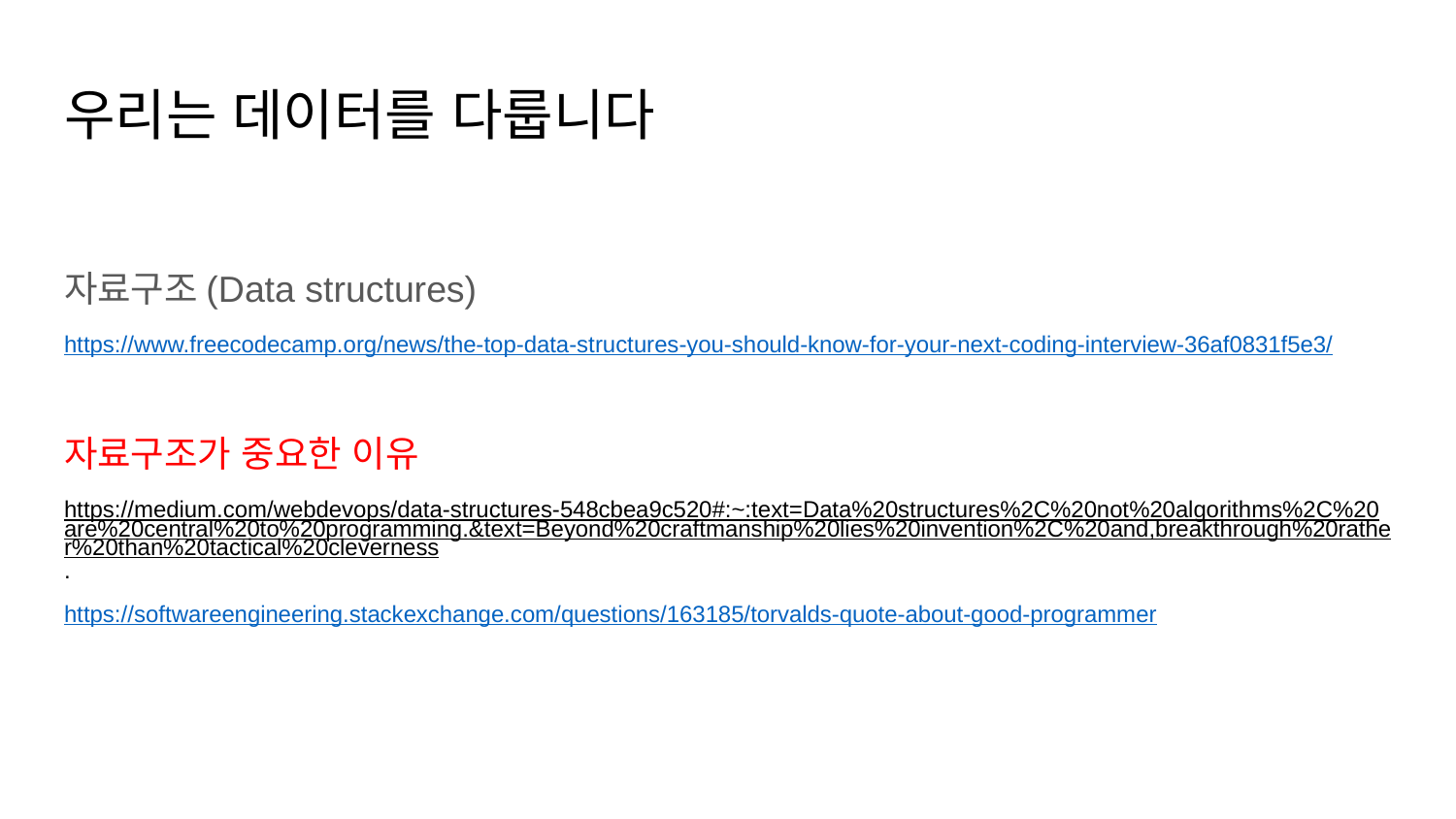

# 우리는 데이터를 다룹니다

자료구조(Data structures)
https://www.freecodecamp.org/news/the-top-data-structures-you-should-know-for-your-next-coding-interview-36af0831f5e3/

자료구조가 중요한 이유
https://medium.com/webdevops/data-structures-548cbea9c520#:~:text=Data%20structures%2C%20not%20algorithms%2C%20are%20central%20to%20programming.&text=Beyond%20craftmanship%20lies%20invention%2C%20and,breakthrough%20rather%20than%20tactical%20cleverness.
https://softwareengineering.stackexchange.com/questions/163185/torvalds-quote-about-good-programmer